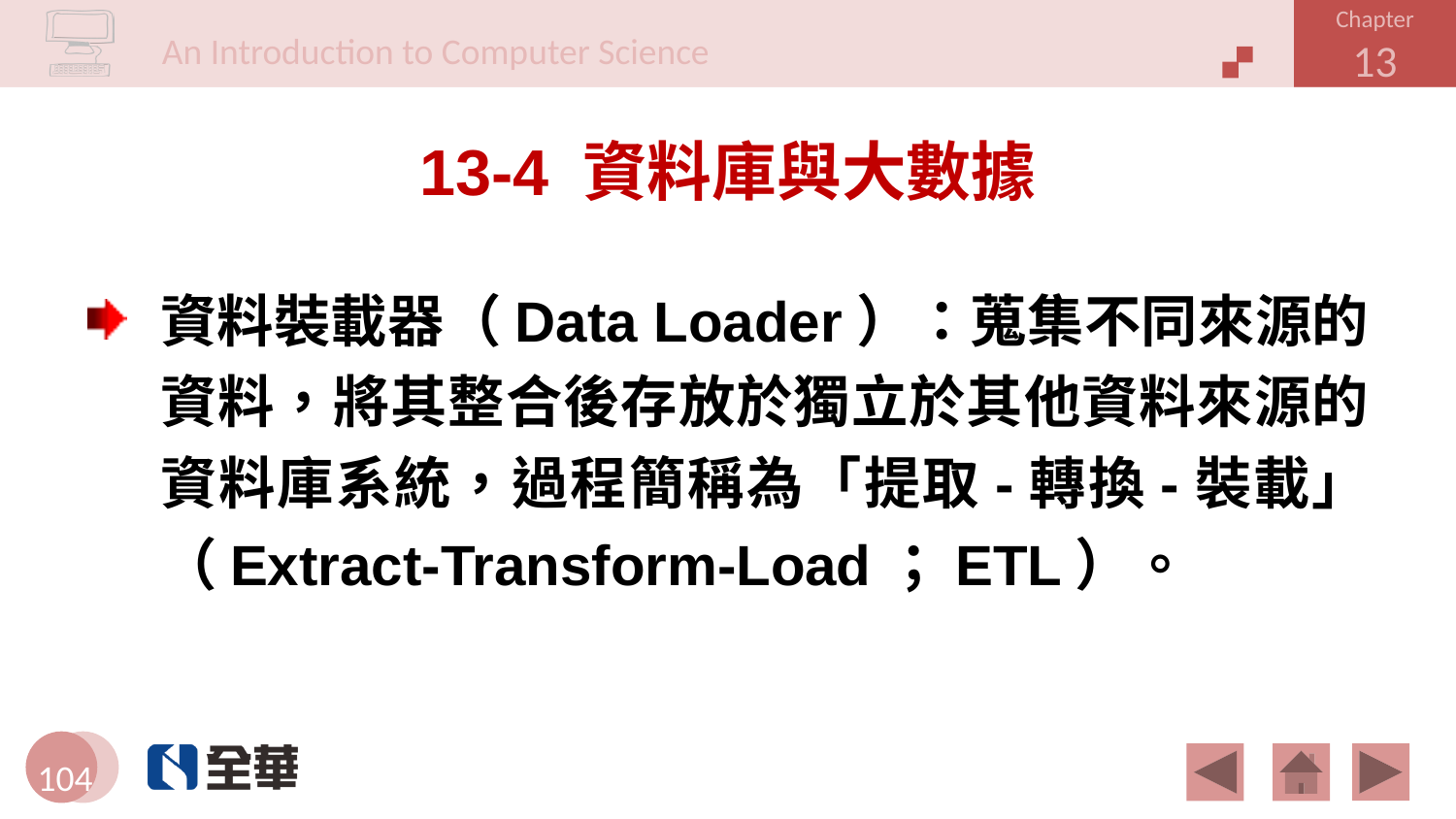

# 13-4 資料庫與大數據
資料裝載器（Data Loader）：蒐集不同來源的資料，將其整合後存放於獨立於其他資料來源的資料庫系統，過程簡稱為「提取-轉換-裝載」（Extract-Transform-Load；ETL）。